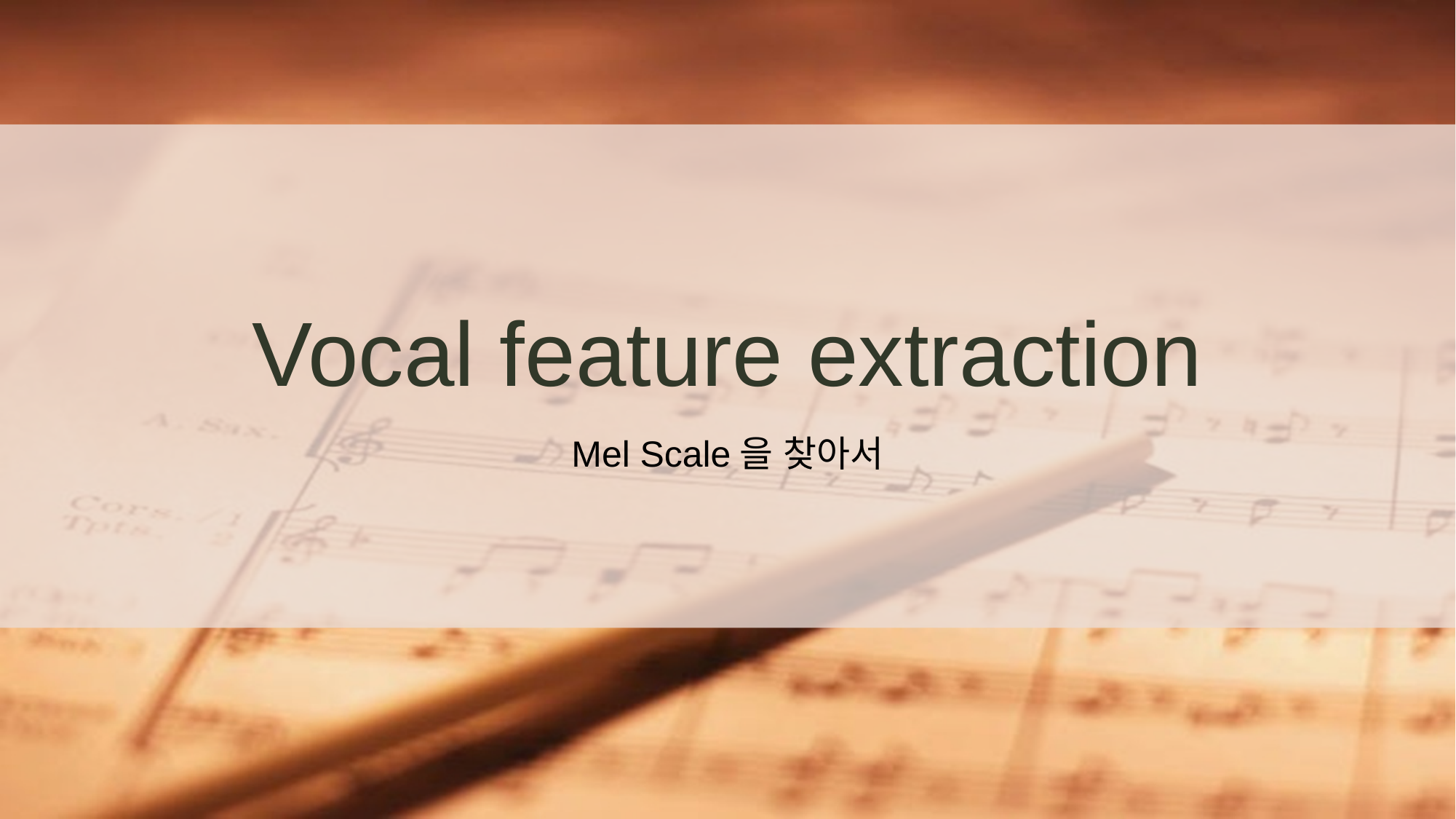

# Vocal feature extraction
Mel Scale을 찾아서